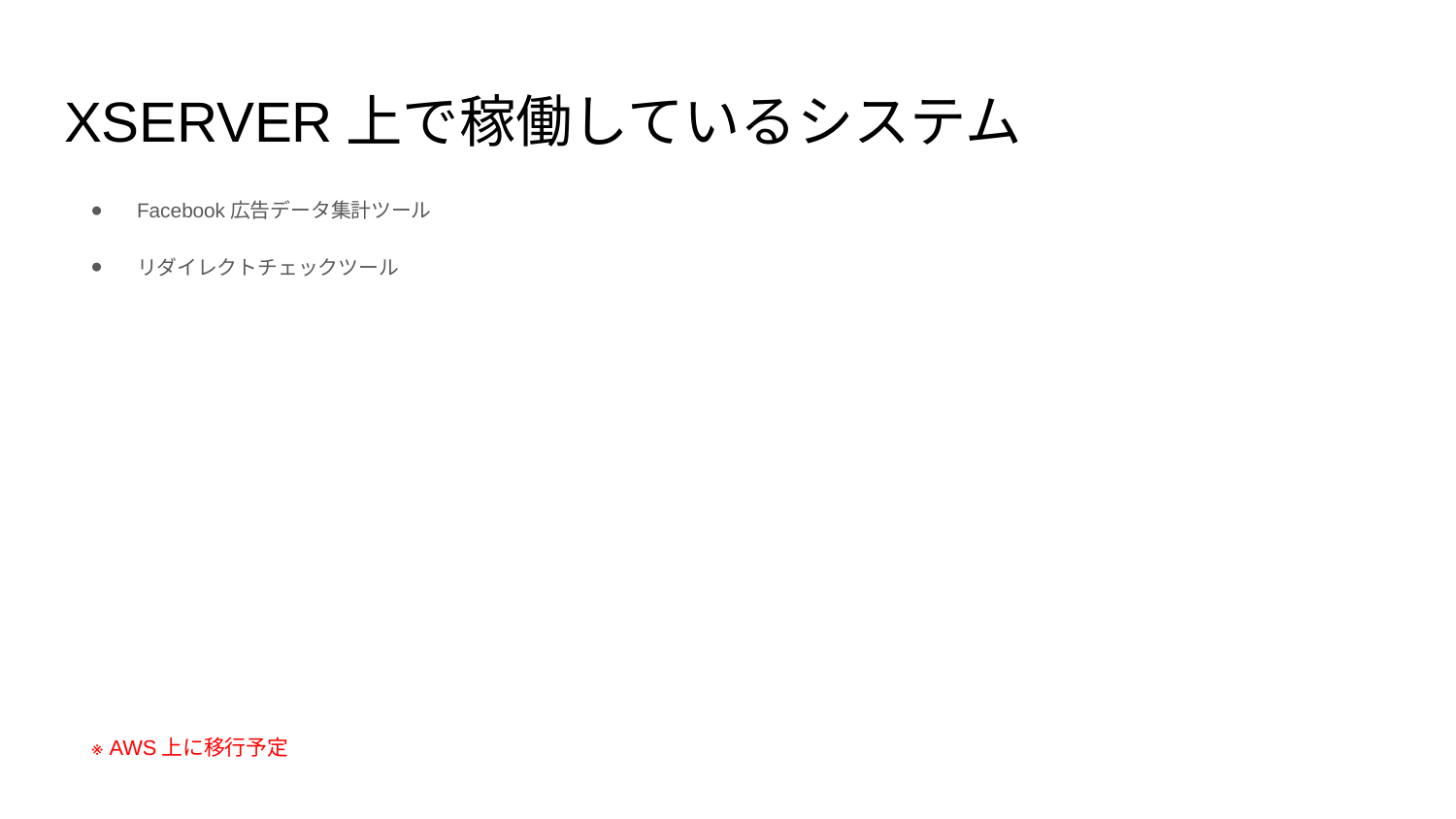

# XSERVER上で稼働しているシステム
Facebook広告データ集計ツール
リダイレクトチェックツール
※ AWS上に移行予定